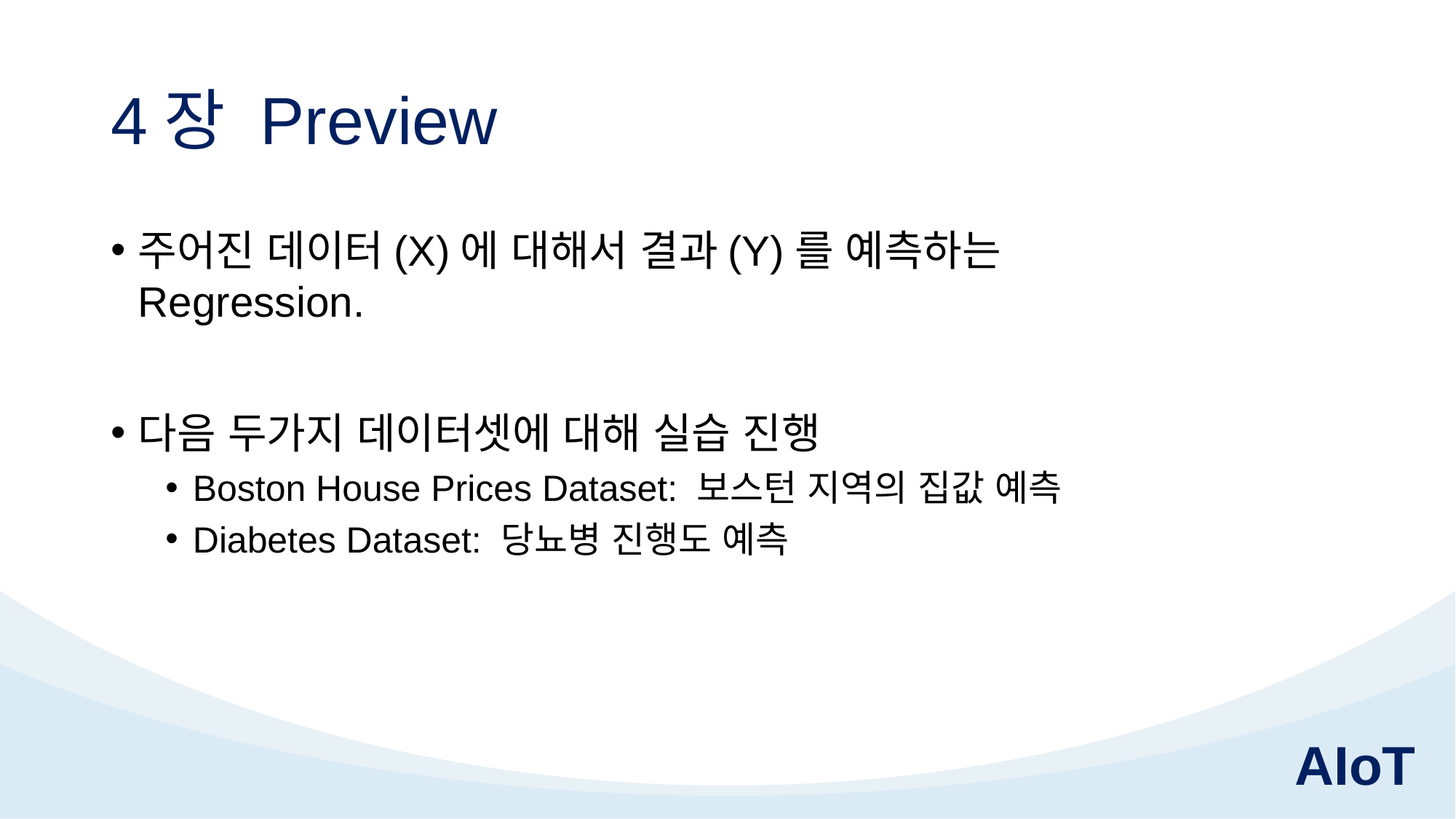

# 4장 Preview
주어진 데이터(X)에 대해서 결과(Y)를 예측하는
Regression.

다음 두가지 데이터셋에 대해 실습 진행
Boston House Prices Dataset: 보스턴 지역의 집값 예측
Diabetes Dataset: 당뇨병 진행도 예측